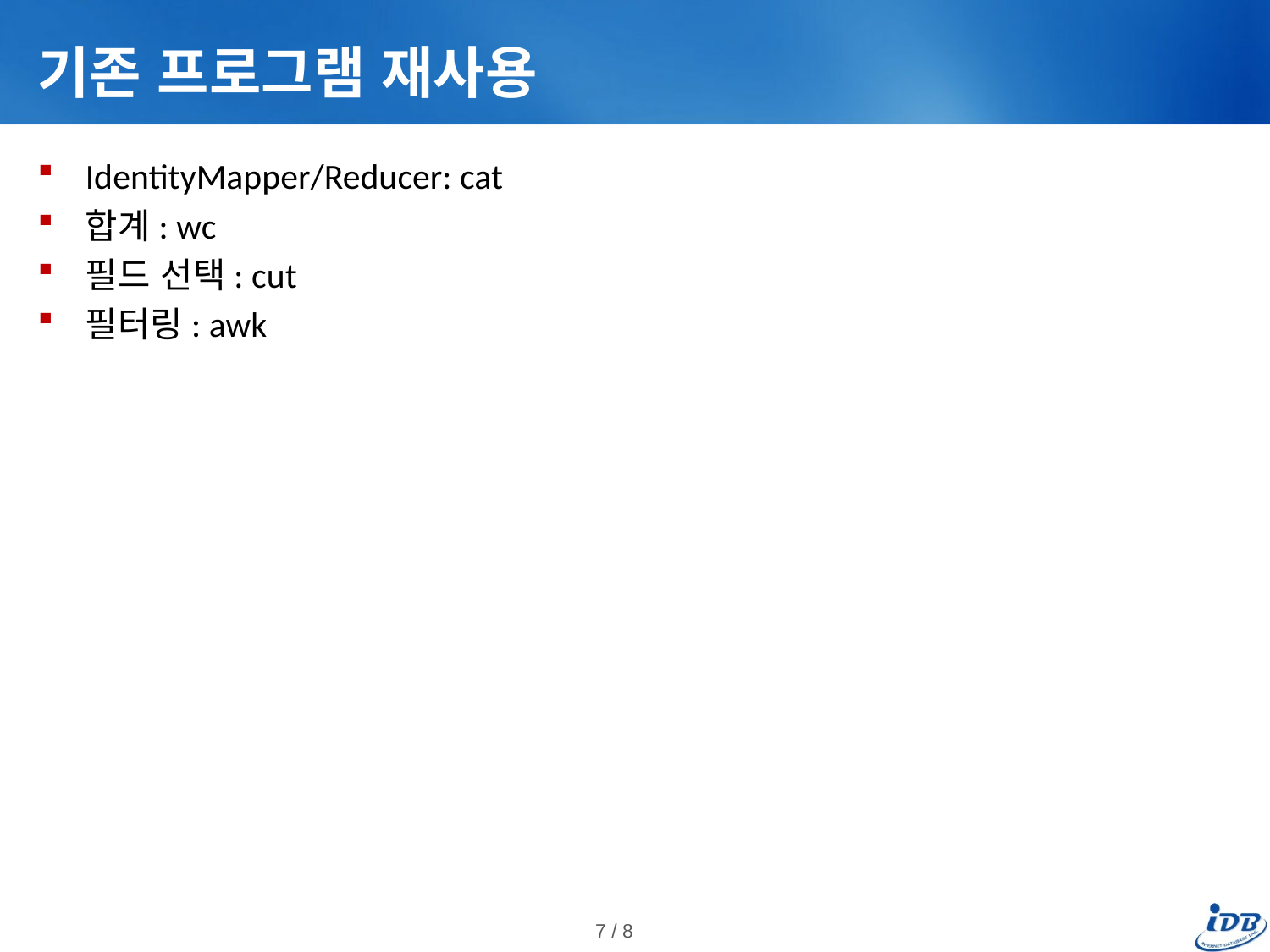

# 기존 프로그램 재사용
IdentityMapper/Reducer: cat
합계: wc
필드 선택: cut
필터링: awk